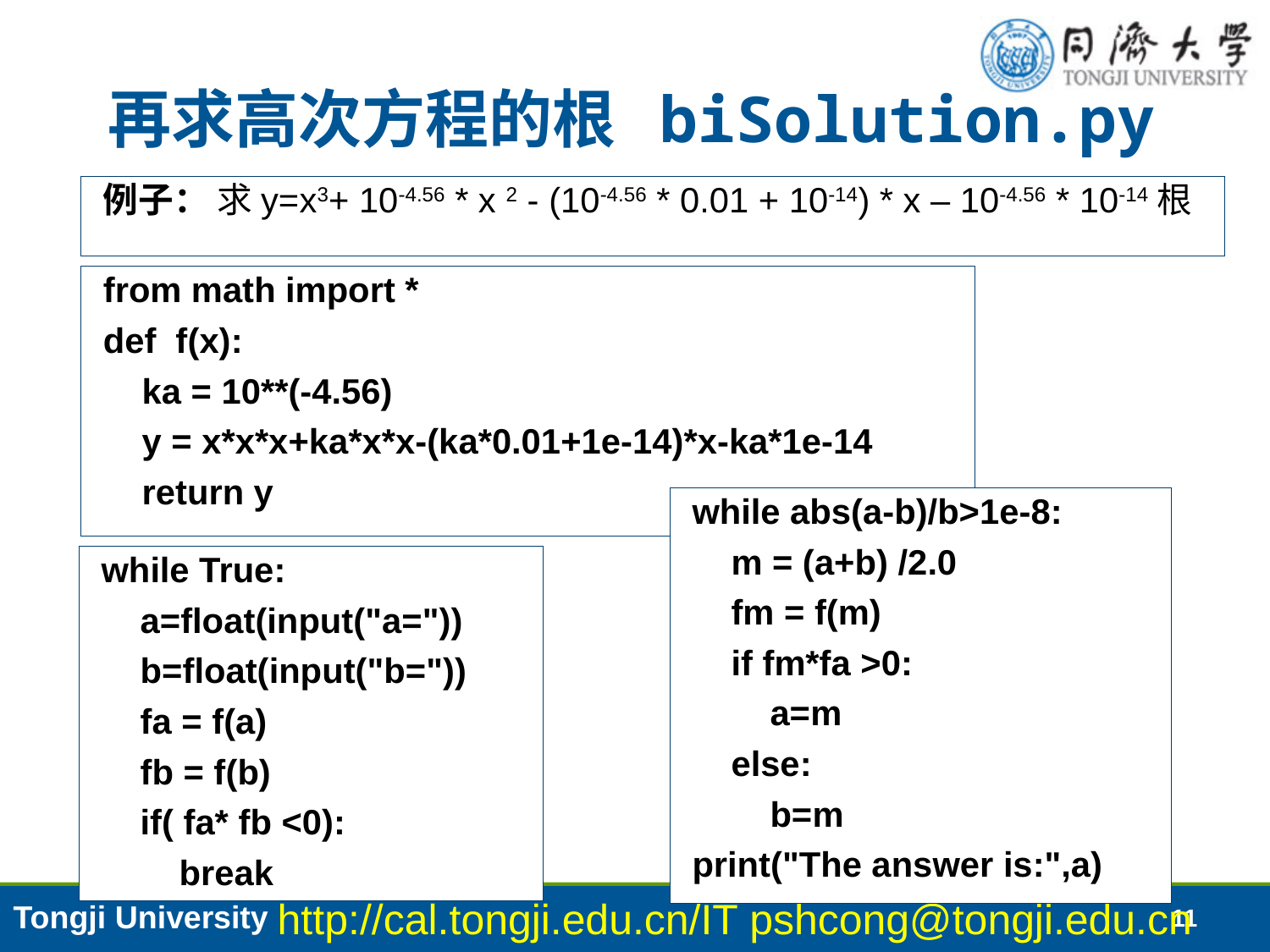

# 再求高次方程的根  biSolution.py
例子： 求y=x3+ 10-4.56 * x 2 - (10-4.56 * 0.01 + 10-14) * x – 10-4.56 * 10-14根
from math import *
def  f(x):
    ka = 10**(-4.56)
    y = x*x*x+ka*x*x-(ka*0.01+1e-14)*x-ka*1e-14
    return y

while abs(a-b)/b>1e-8:
    m = (a+b) /2.0
    fm = f(m)
    if fm*fa >0:
        a=m
    else:
        b=m
print("The answer is:",a)
while True:
    a=float(input("a="))
    b=float(input("b="))
    fa = f(a)
    fb = f(b)
    if( fa* fb <0):
        break